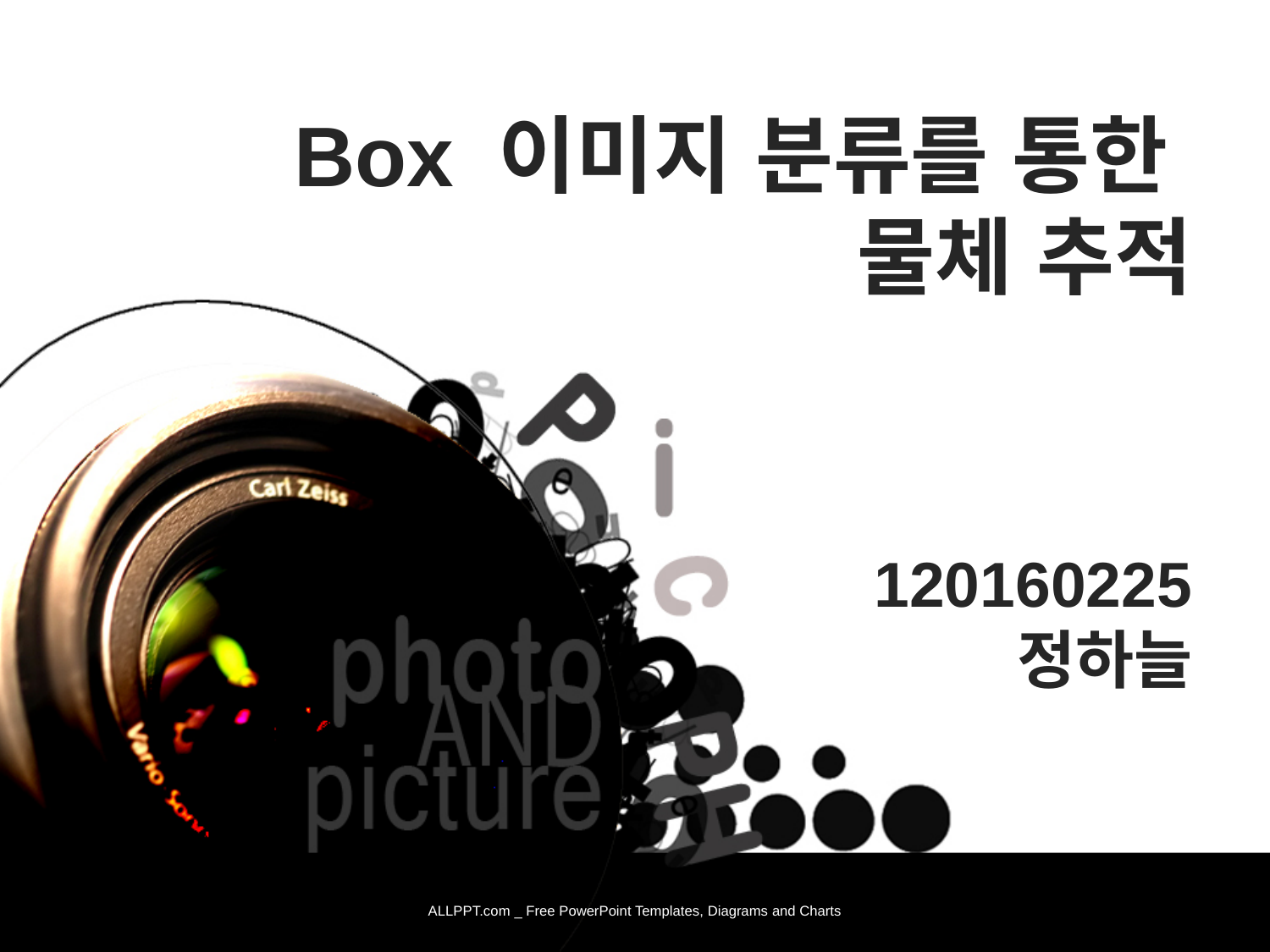

Box 이미지 분류를 통한
물체 추적
120160225
정하늘
ALLPPT.com _ Free PowerPoint Templates, Diagrams and Charts